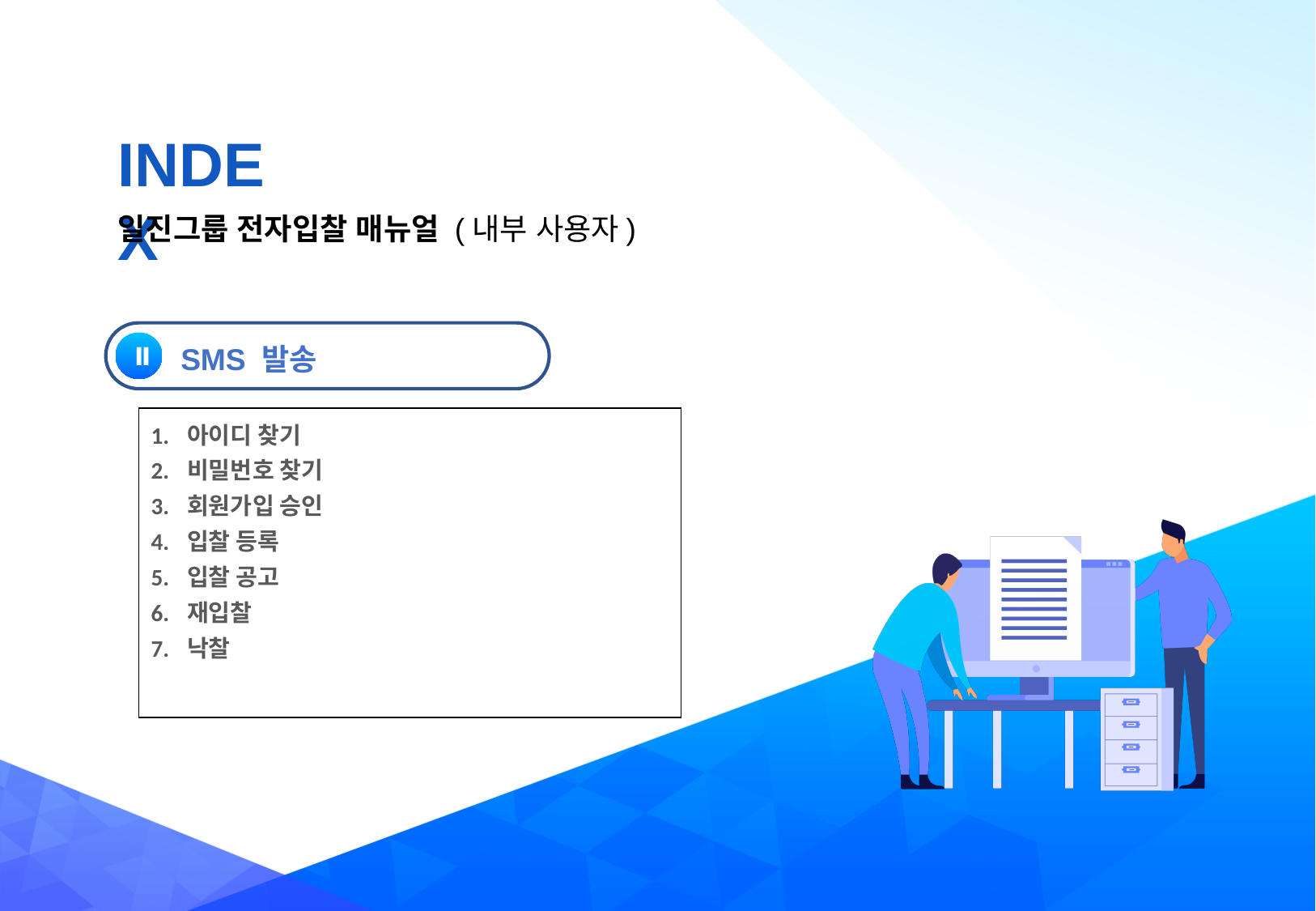

INDEX
일진그룹 전자입찰 매뉴얼 (내부 사용자)

Ⅱ
SMS 발송
| 아이디 찾기 비밀번호 찾기 회원가입 승인 입찰 등록 입찰 공고 재입찰 낙찰 |
| --- |